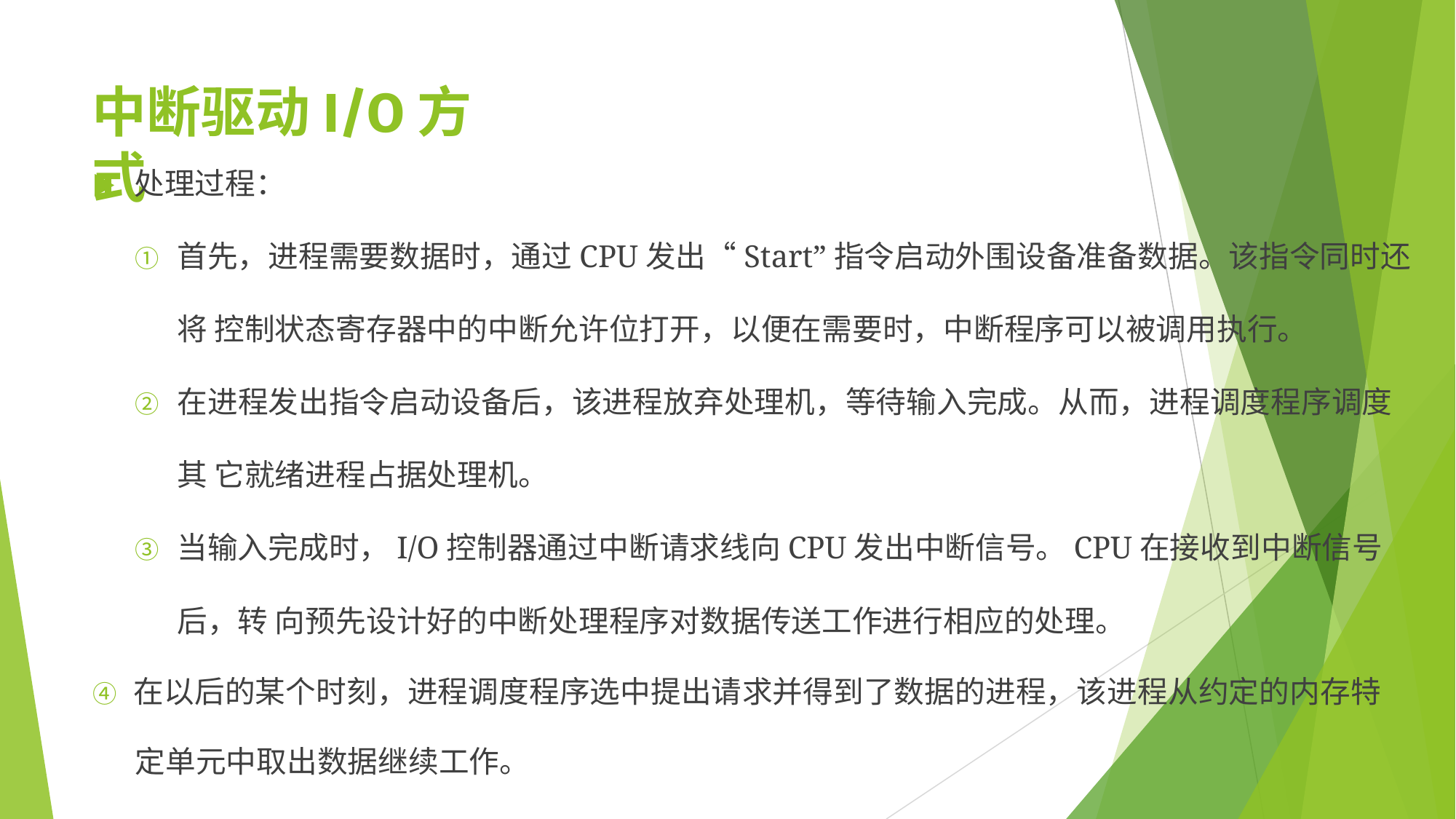

# 中断驱动I/O方式
▶	处理过程：
① 首先，进程需要数据时，通过CPU发出“Start”指令启动外围设备准备数据。该指令同时还将 控制状态寄存器中的中断允许位打开，以便在需要时，中断程序可以被调用执行。
② 在进程发出指令启动设备后，该进程放弃处理机，等待输入完成。从而，进程调度程序调度其 它就绪进程占据处理机。
③ 当输入完成时，I/O控制器通过中断请求线向CPU发出中断信号。CPU在接收到中断信号后，转 向预先设计好的中断处理程序对数据传送工作进行相应的处理。

④ 在以后的某个时刻，进程调度程序选中提出请求并得到了数据的进程，该进程从约定的内存特

定单元中取出数据继续工作。